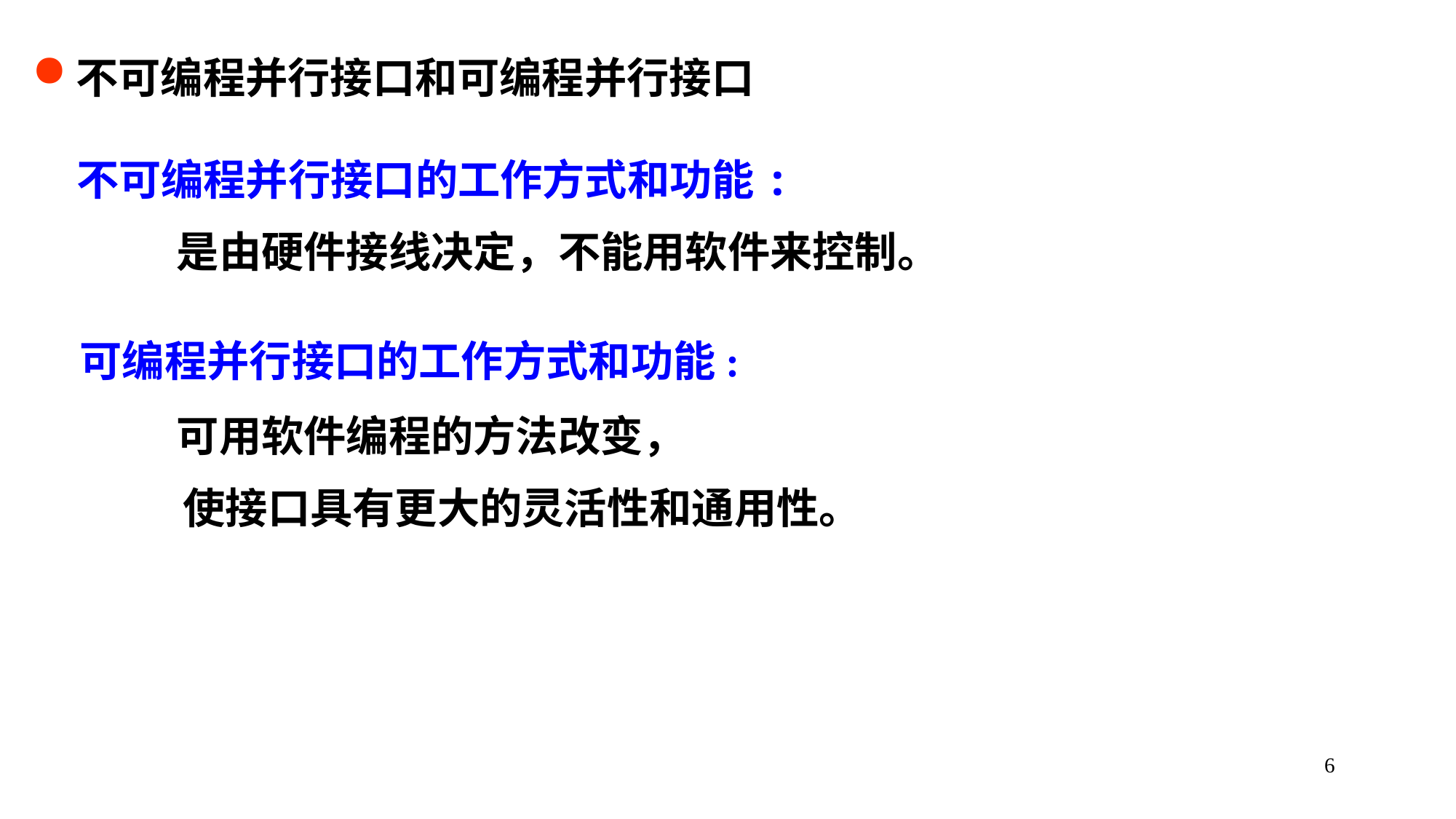

不可编程并行接口和可编程并行接口
    不可编程并行接口的工作方式和功能:
        是由硬件接线决定，不能用软件来控制。
   可编程并行接口的工作方式和功能:
        可用软件编程的方法改变，
   使接口具有更大的灵活性和通用性。
6